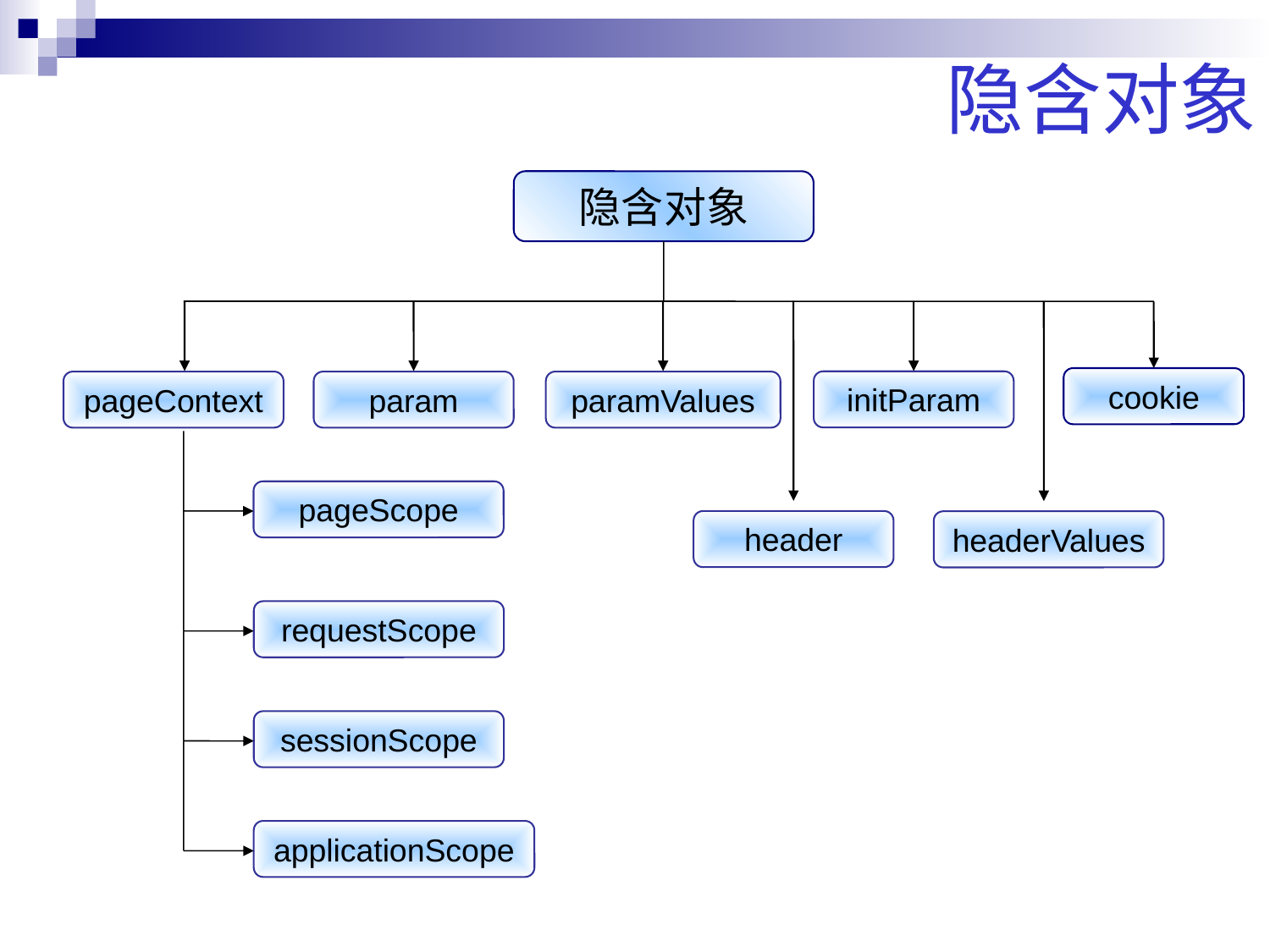

隐含对象
隐含对象

header

pageContext

param

paramValues

initParam

headerValues

cookie

pageScope

requestScope

sessionScope

applicationScope

12